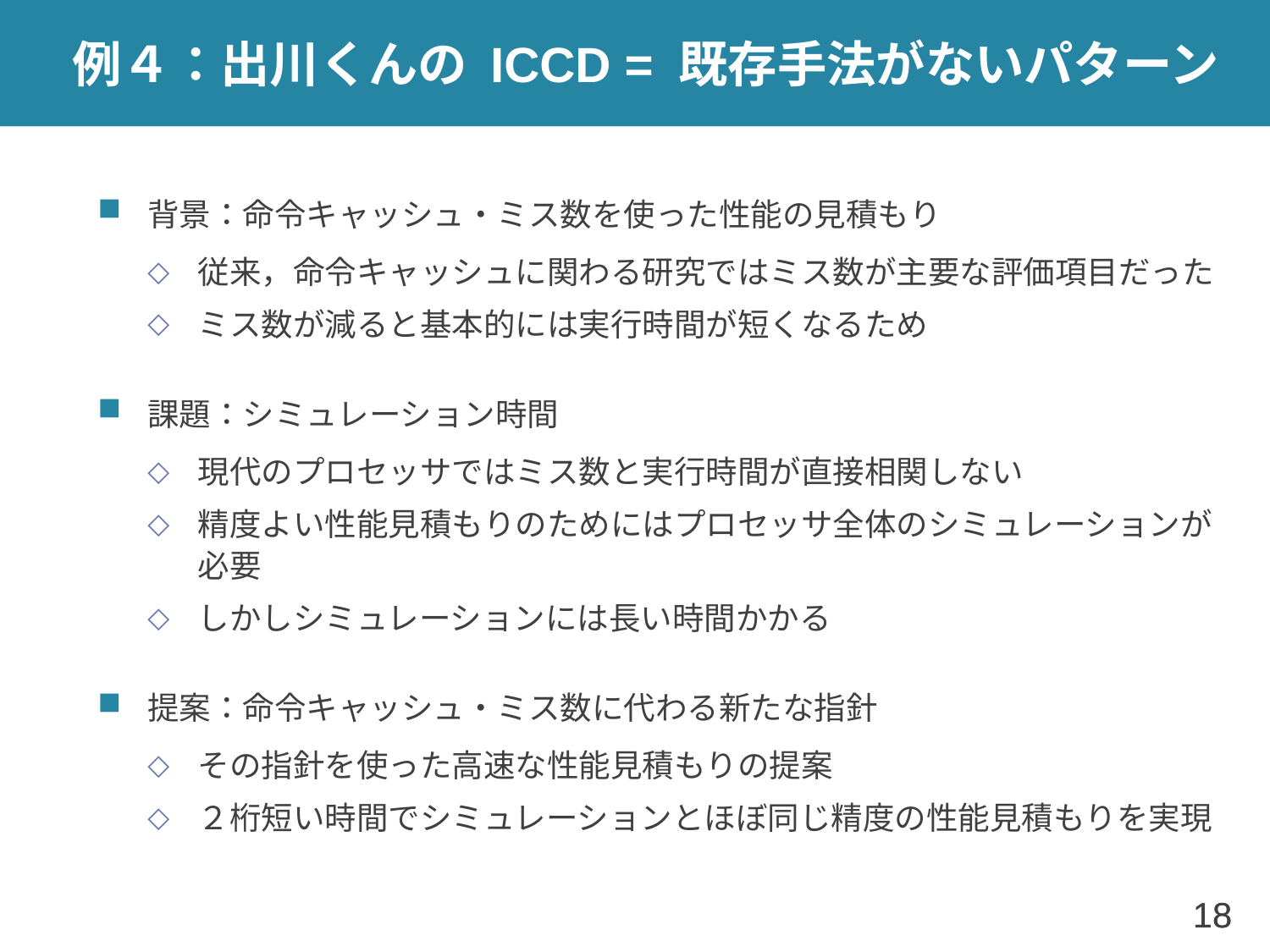

# 例４：出川くんの ICCD = 既存手法がないパターン
背景：命令キャッシュ・ミス数を使った性能の見積もり
従来，命令キャッシュに関わる研究ではミス数が主要な評価項目だった
ミス数が減ると基本的には実行時間が短くなるため
課題：シミュレーション時間
現代のプロセッサではミス数と実行時間が直接相関しない
精度よい性能見積もりのためにはプロセッサ全体のシミュレーションが必要
しかしシミュレーションには長い時間かかる
提案：命令キャッシュ・ミス数に代わる新たな指針
その指針を使った高速な性能見積もりの提案
２桁短い時間でシミュレーションとほぼ同じ精度の性能見積もりを実現